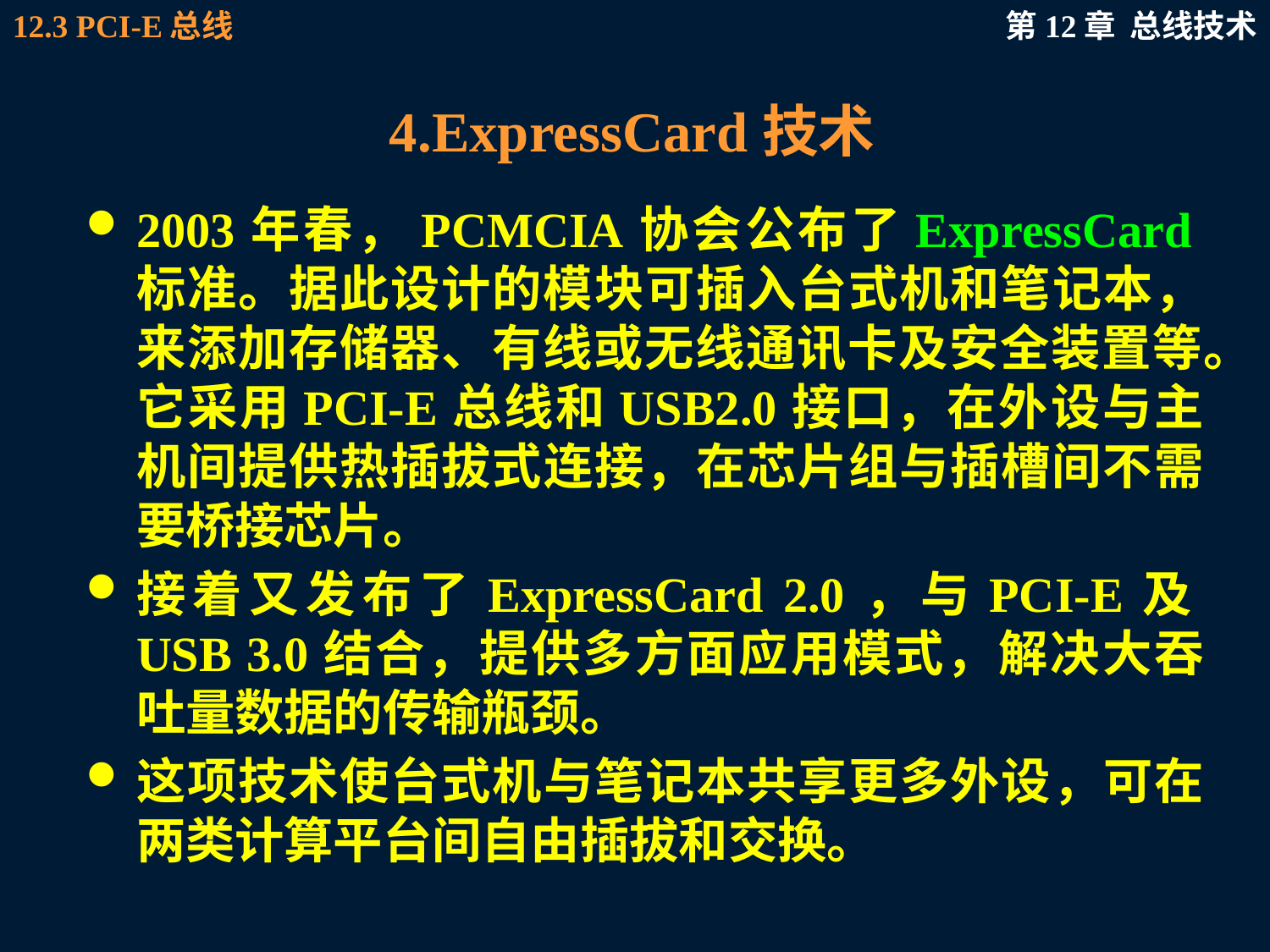

# 4.ExpressCard技术
2003年春，PCMCIA协会公布了ExpressCard标准。据此设计的模块可插入台式机和笔记本，来添加存储器、有线或无线通讯卡及安全装置等。它采用PCI-E总线和USB2.0接口，在外设与主机间提供热插拔式连接，在芯片组与插槽间不需要桥接芯片。
接着又发布了ExpressCard 2.0，与PCI-E及USB 3.0结合，提供多方面应用模式，解决大吞吐量数据的传输瓶颈。
这项技术使台式机与笔记本共享更多外设，可在两类计算平台间自由插拔和交换。